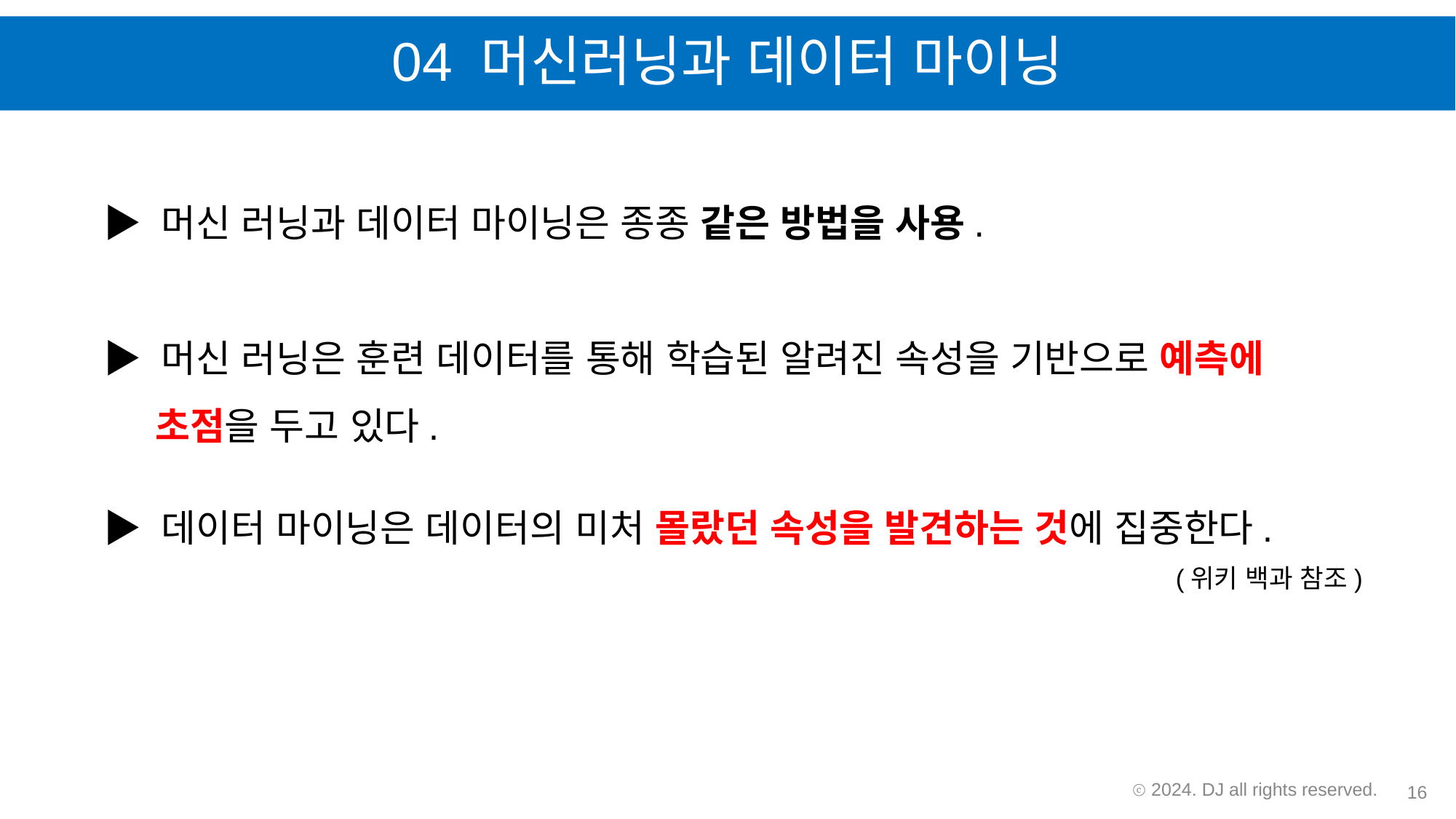

# 04 머신러닝과 데이터 마이닝
▶ 머신 러닝과 데이터 마이닝은 종종 같은 방법을 사용.
▶ 머신 러닝은 훈련 데이터를 통해 학습된 알려진 속성을 기반으로 예측에
    초점을 두고 있다.
▶ 데이터 마이닝은 데이터의 미처 몰랐던 속성을 발견하는 것에 집중한다.
(위키 백과 참조)
ⓒ 2024. DJ all rights reserved.
16